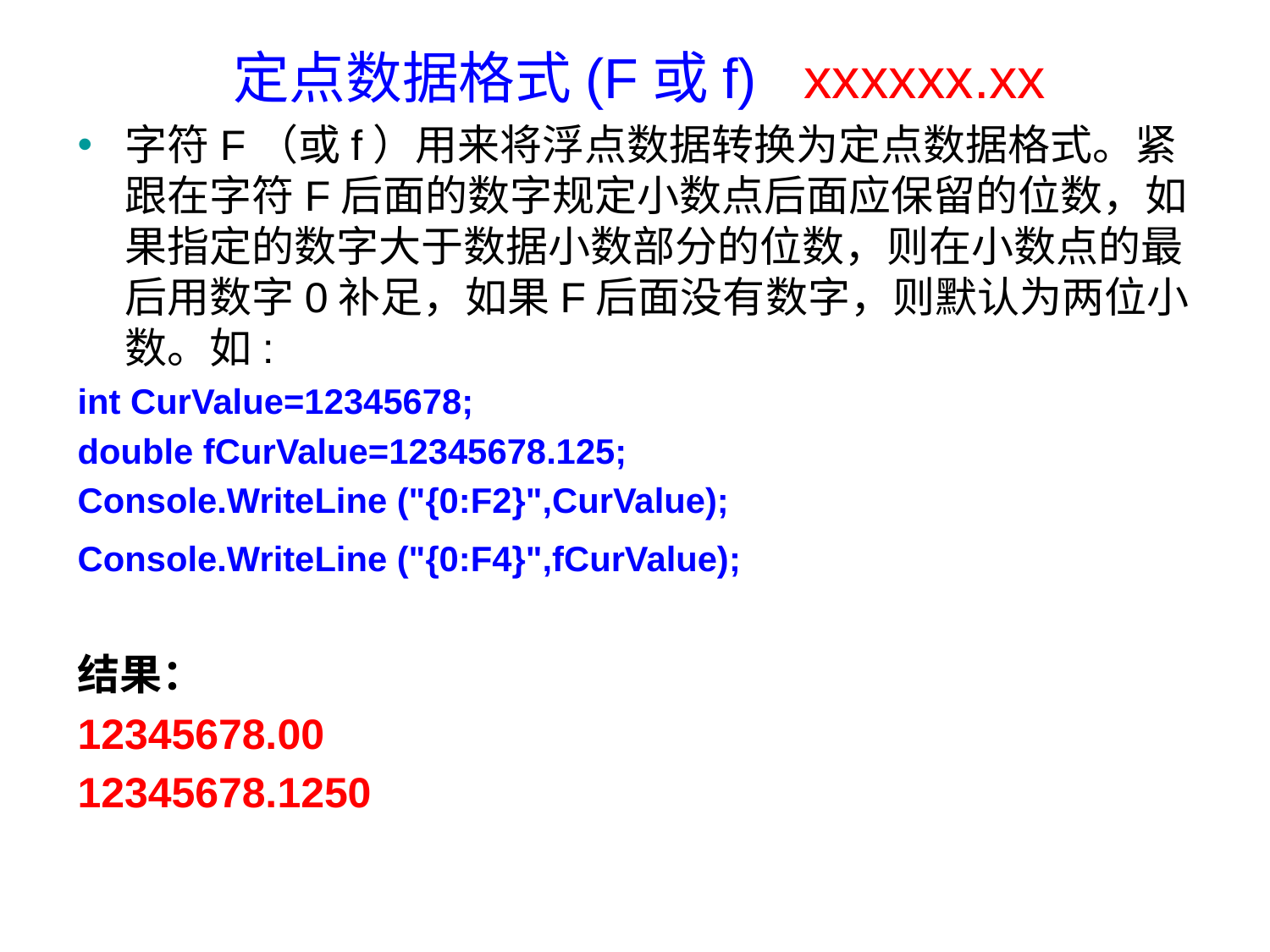

定点数据格式(F或f)   xxxxxx.xx
字符F（或f）用来将浮点数据转换为定点数据格式。紧跟在字符F后面的数字规定小数点后面应保留的位数，如果指定的数字大于数据小数部分的位数，则在小数点的最后用数字0补足，如果F后面没有数字，则默认为两位小数。如:
int CurValue=12345678;
double fCurValue=12345678.125;
Console.WriteLine ("{0:F2}",CurValue);
Console.WriteLine ("{0:F4}",fCurValue);

结果：
12345678.00
12345678.1250